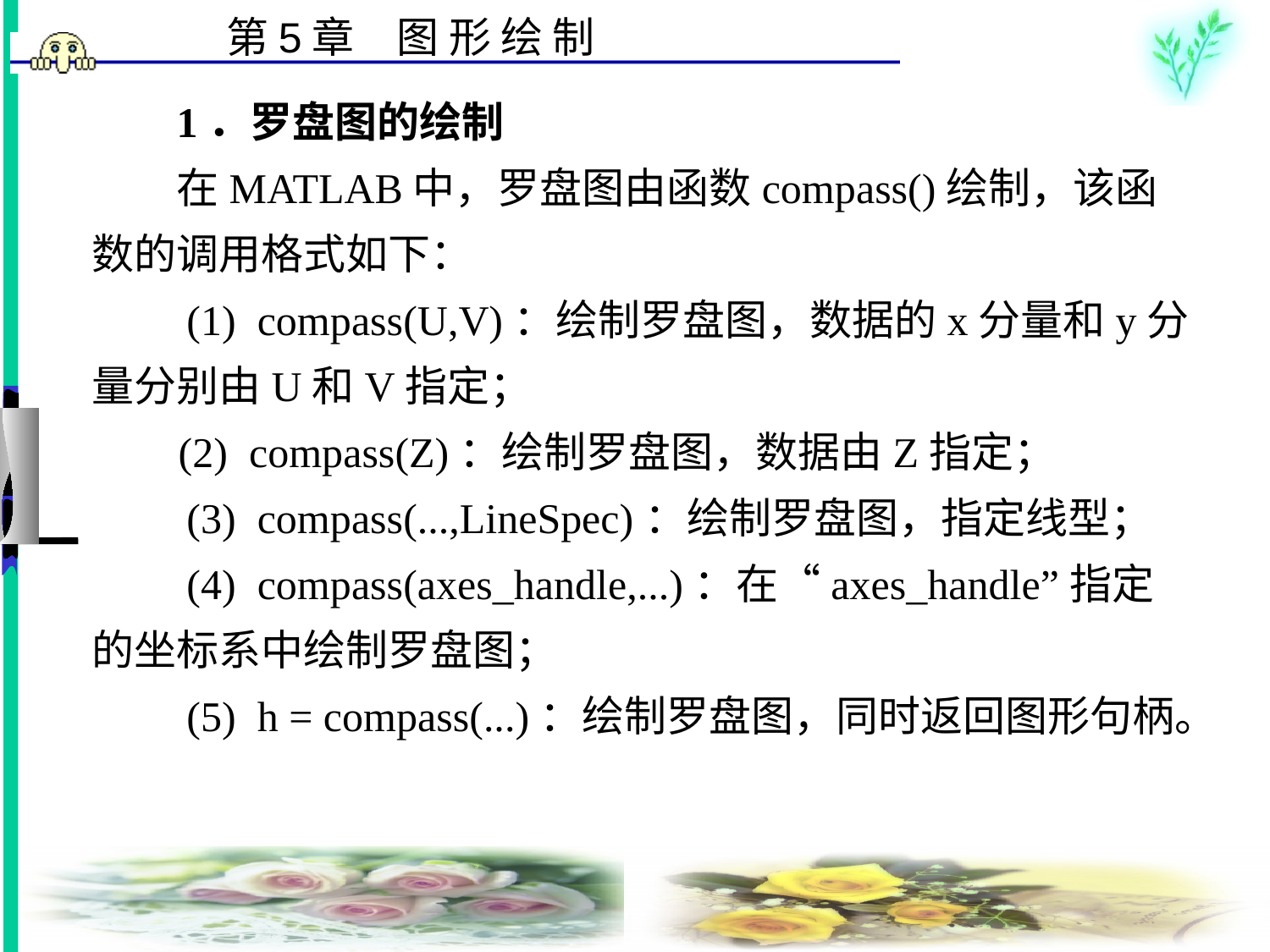

# 1．罗盘图的绘制 　　在MATLAB中，罗盘图由函数compass()绘制，该函数的调用格式如下： 　　(1)  compass(U,V)：绘制罗盘图，数据的x分量和y分量分别由U和V指定； (2)  compass(Z)：绘制罗盘图，数据由Z指定； 　　(3)  compass(...,LineSpec)：绘制罗盘图，指定线型； 　　(4)  compass(axes_handle,...)：在“axes_handle”指定的坐标系中绘制罗盘图； 　　(5)  h = compass(...)：绘制罗盘图，同时返回图形句柄。